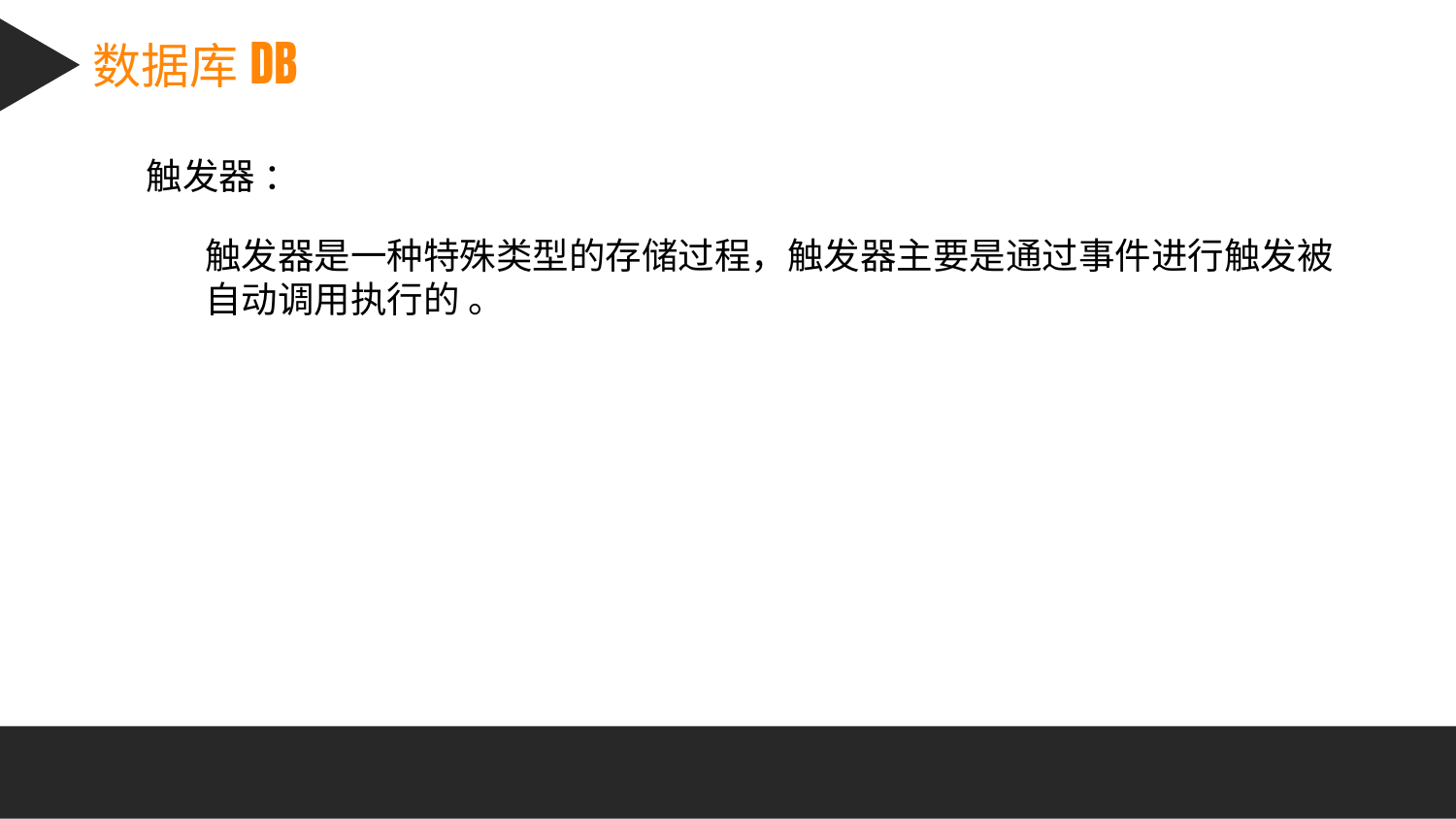

数据库DB
触发器 ：
触发器是一种特殊类型的存储过程，触发器主要是通过事件进行触发被自动调用执行的 。